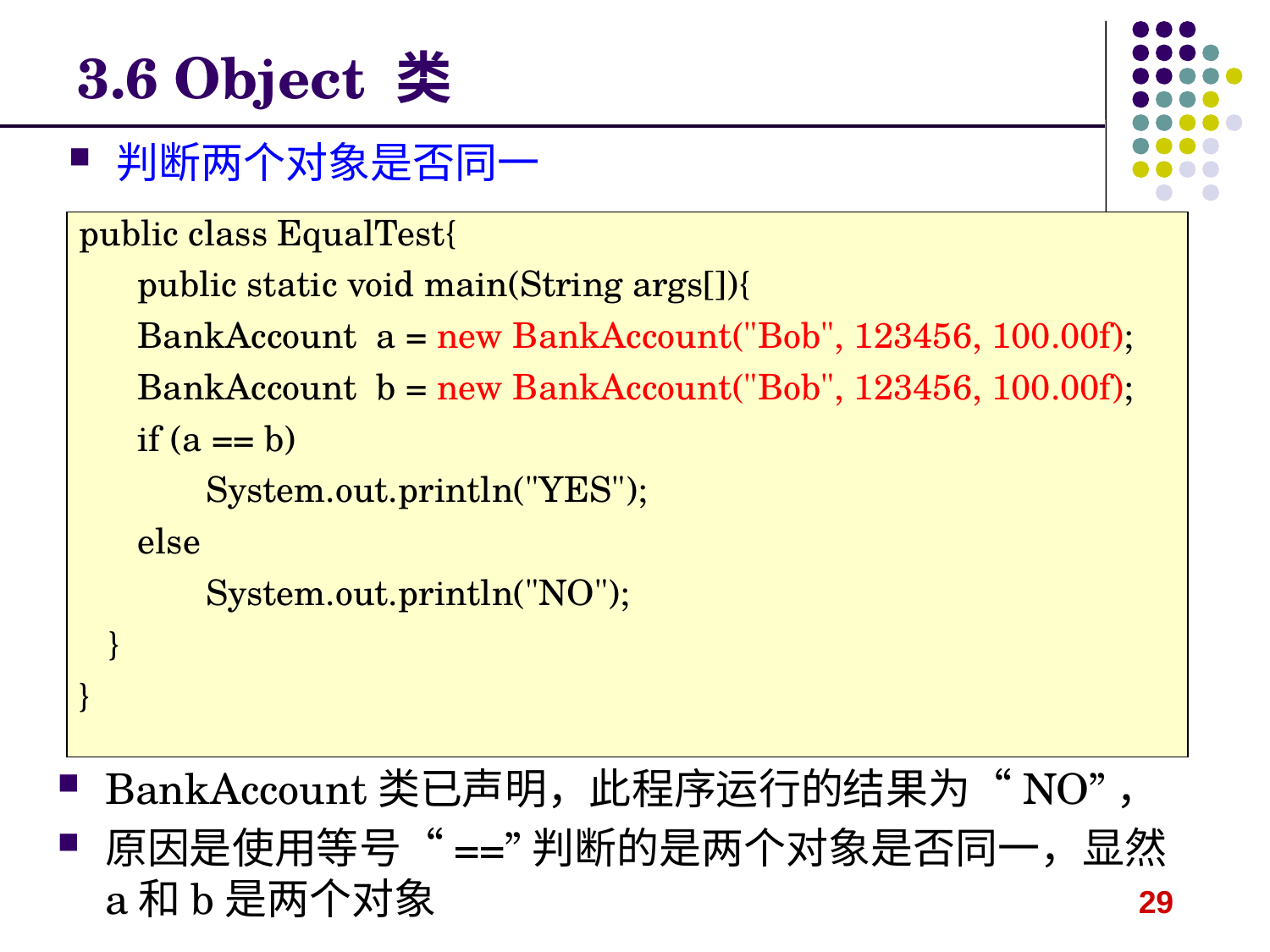

# 3.6 Object 类
判断两个对象是否同一

public class EqualTest{
      public static void main(String args[]){
      BankAccount  a = new BankAccount("Bob", 123456, 100.00f);
      BankAccount  b = new BankAccount("Bob", 123456, 100.00f);
      if (a == b)
             System.out.println("YES");
      else
             System.out.println("NO");
   }
}
BankAccount类已声明，此程序运行的结果为“NO”，
原因是使用等号“==”判断的是两个对象是否同一，显然a和b是两个对象